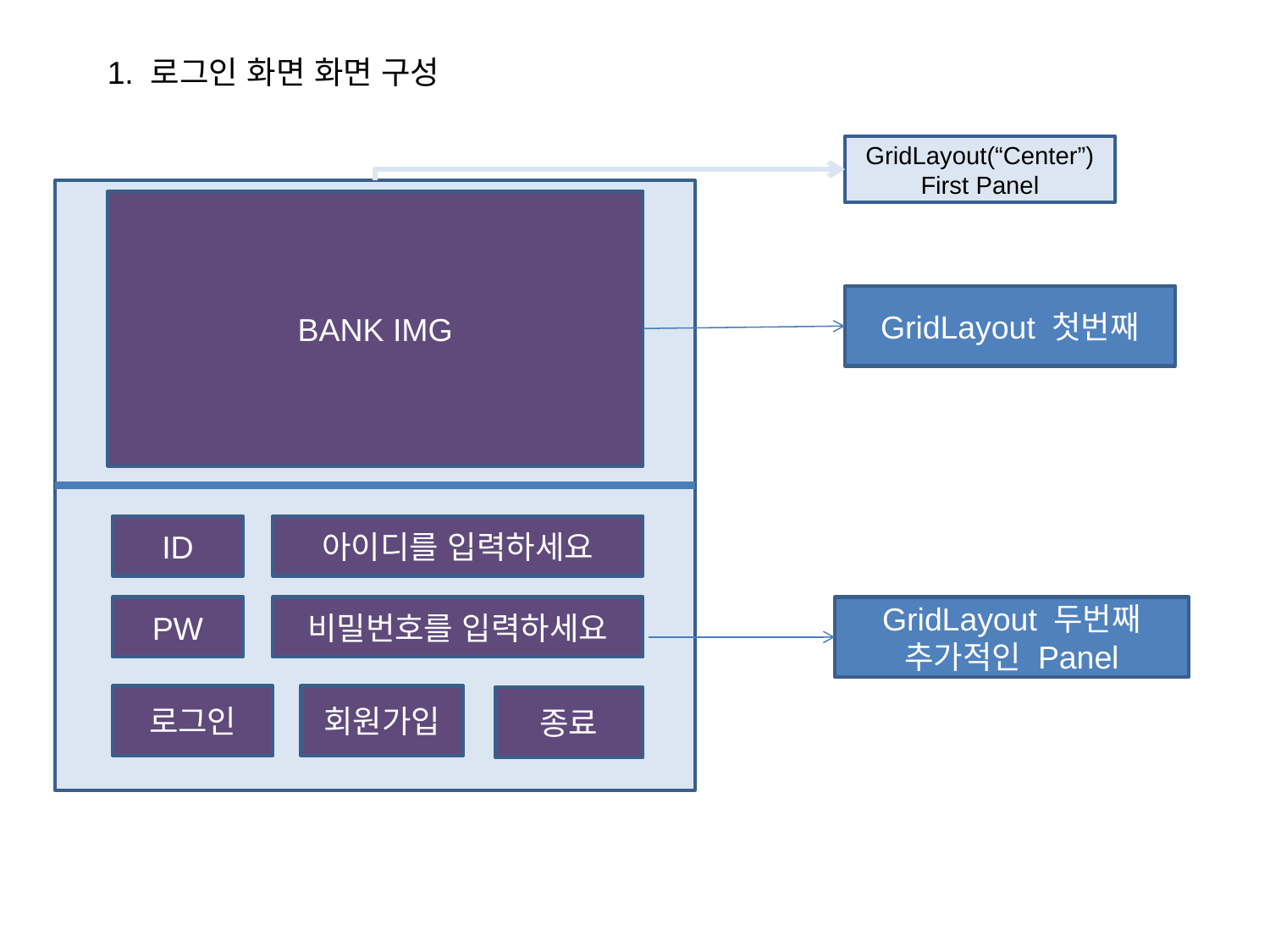

1. 로그인 화면 화면 구성
GridLayout(“Center”)
First Panel

BANK IMG
GridLayout 첫번째
ID
아이디를 입력하세요
PW
비밀번호를 입력하세요
로그인
회원가입
GridLayout 두번째
추가적인 Panel
종료